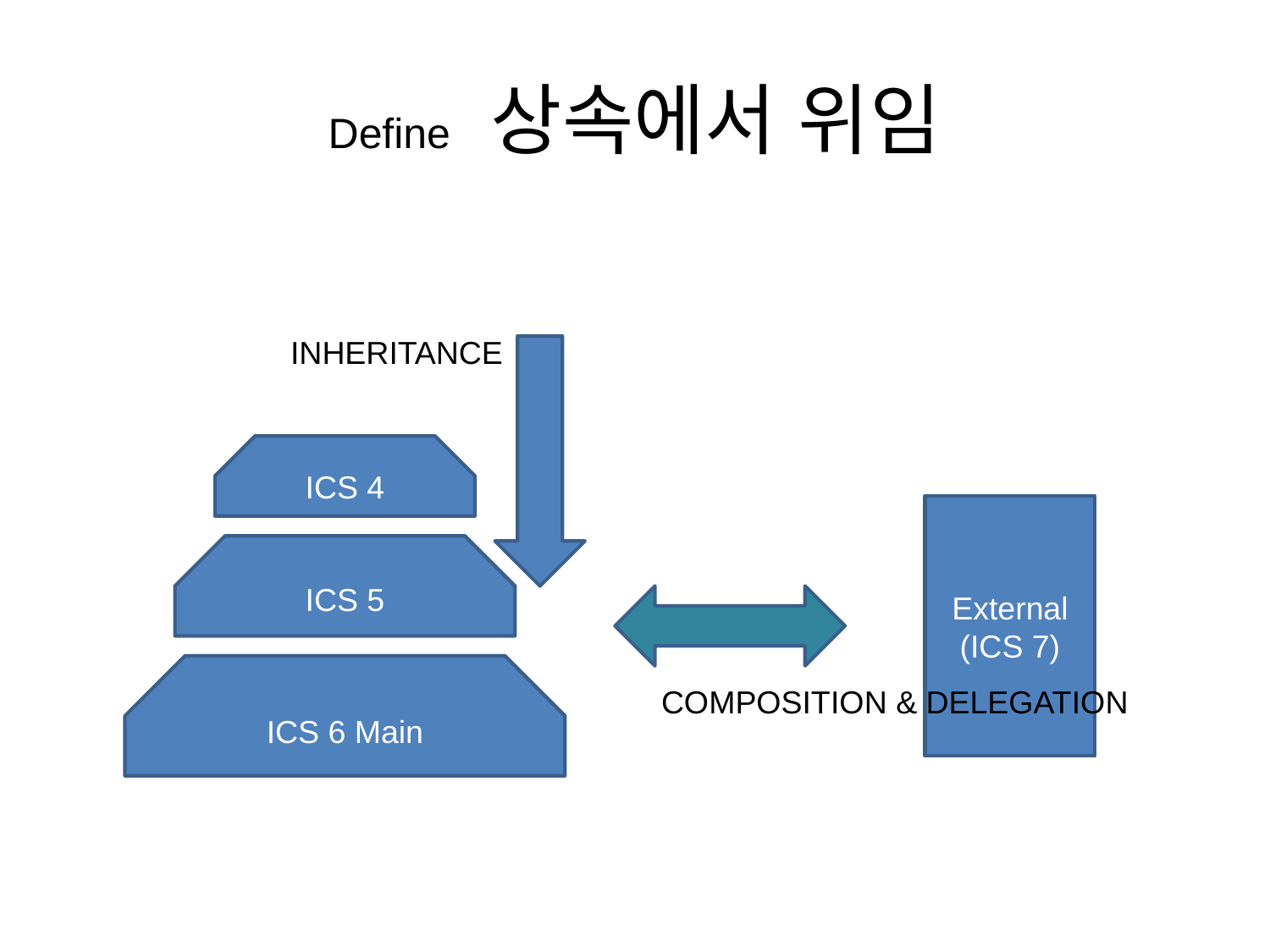

# Define 상속에서 위임
INHERITANCE

ICS 4
External
(ICS 7)
ICS 5

ICS 6 Main
COMPOSITION & DELEGATION